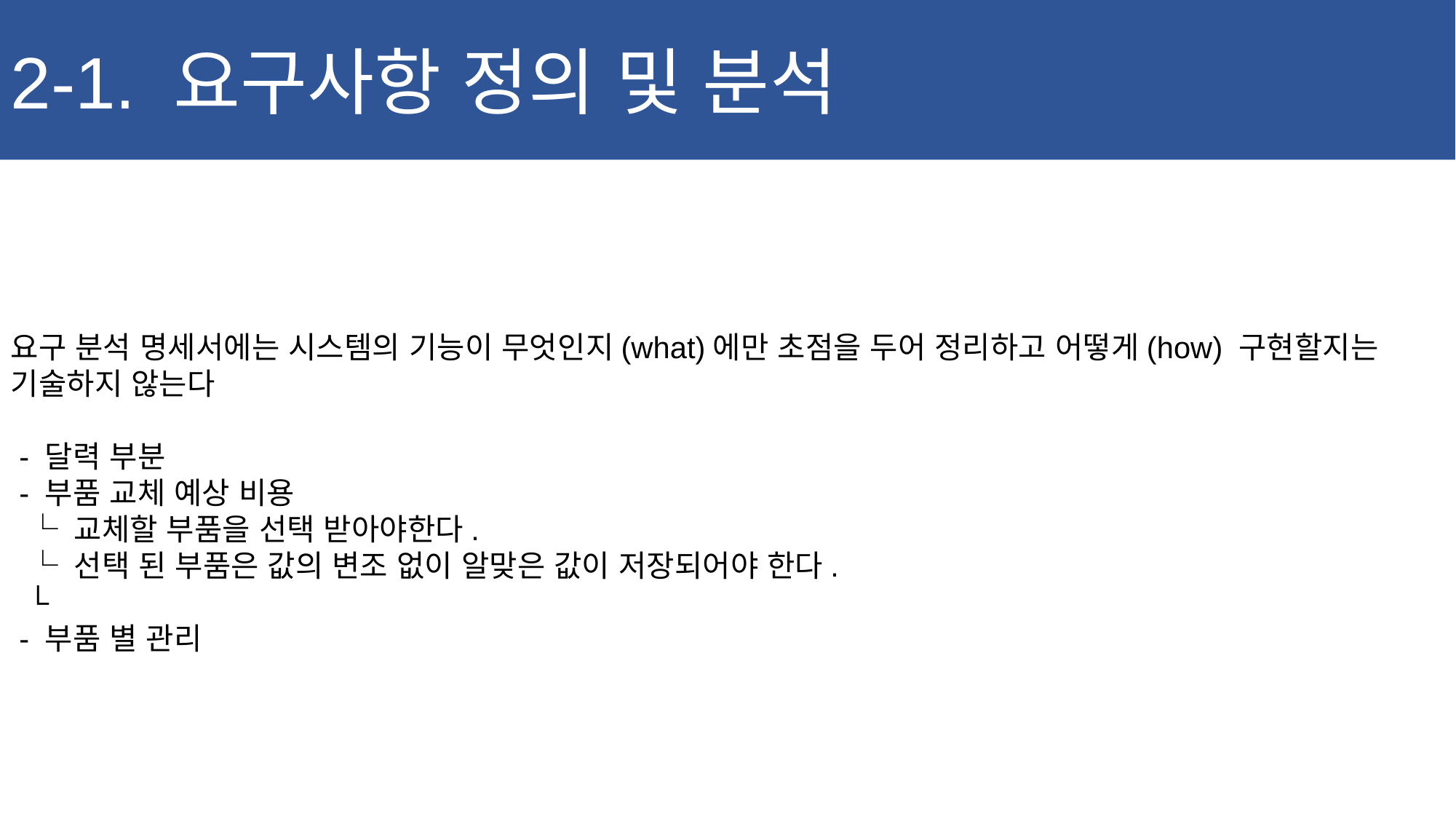

2-1. 요구사항 정의 및 분석
요구 분석 명세서에는 시스템의 기능이 무엇인지(what)에만 초점을 두어 정리하고 어떻게(how) 구현할지는 기술하지 않는다

 - 달력 부분
 - 부품 교체 예상 비용
  └ 교체할 부품을 선택 받아야한다.
  └ 선택 된 부품은 값의 변조 없이 알맞은 값이 저장되어야 한다.
  └
 - 부품 별 관리